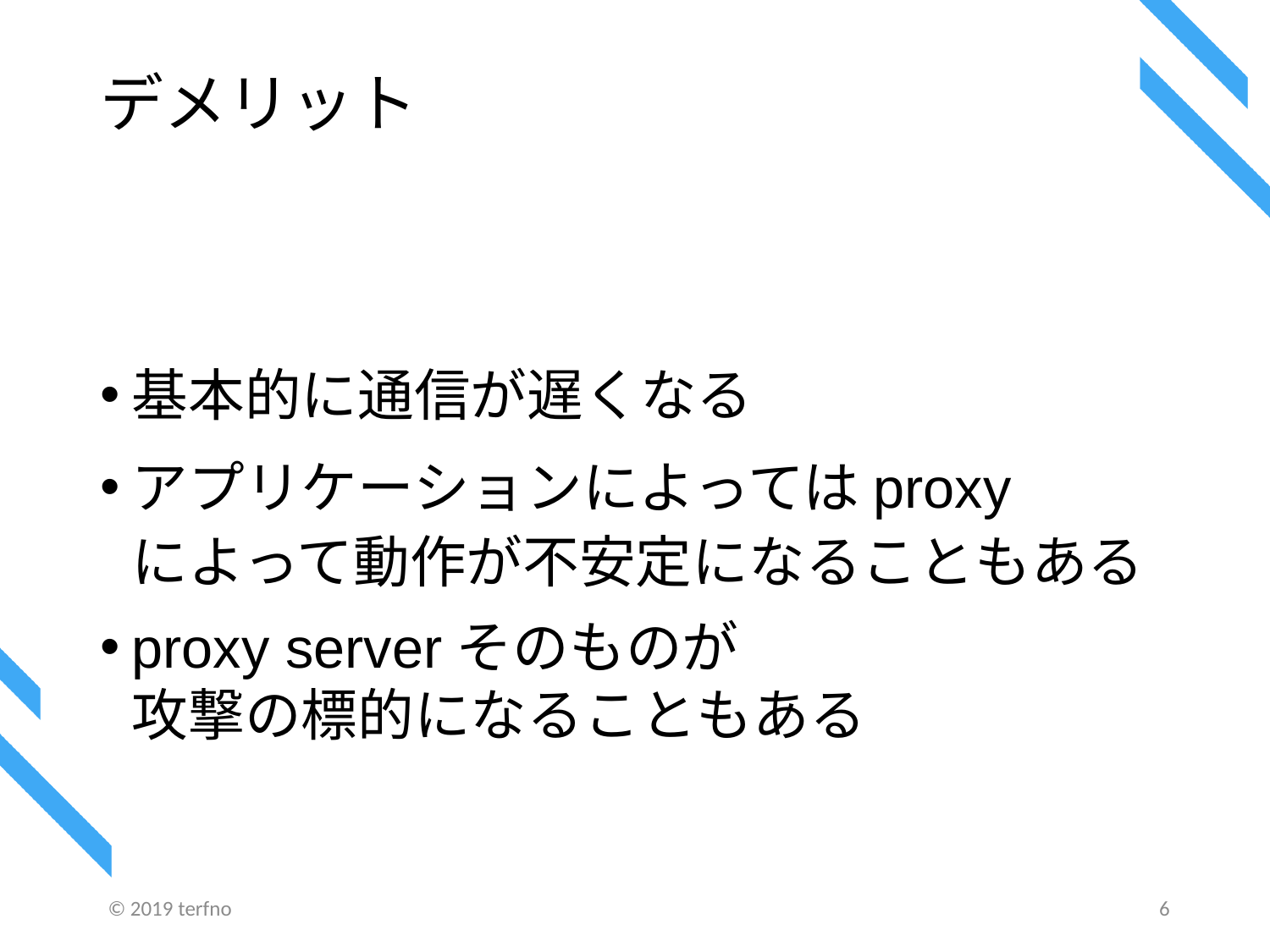

# デメリット
基本的に通信が遅くなる
アプリケーションによってはproxy
によって動作が不安定になることもある
proxy serverそのものが
攻撃の標的になることもある
© 2019 terfno
6